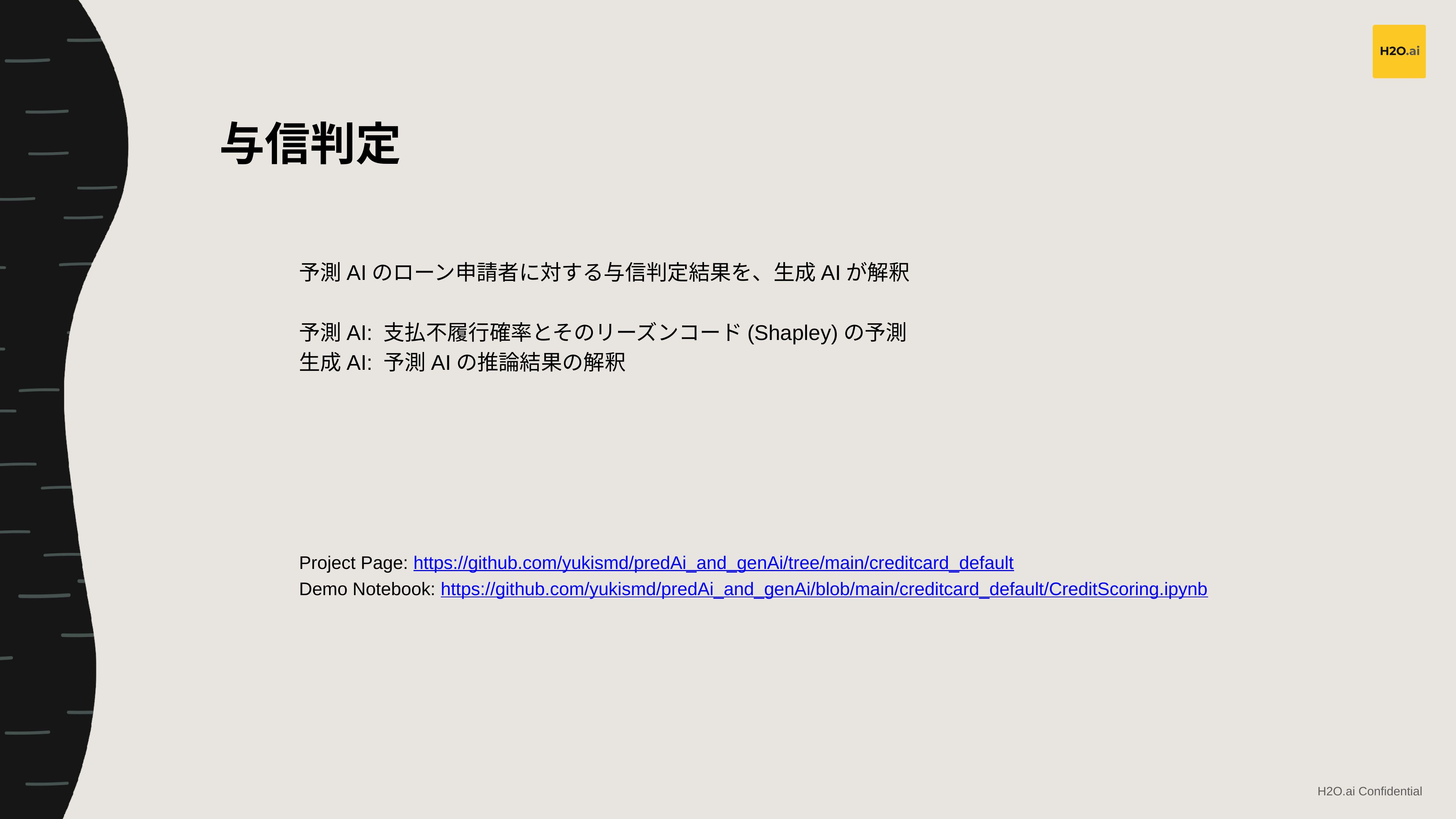

与信判定
予測AIのローン申請者に対する与信判定結果を、生成AIが解釈

予測AI: 支払不履行確率とそのリーズンコード(Shapley)の予測
生成AI: 予測AIの推論結果の解釈
Project Page: https://github.com/yukismd/predAi_and_genAi/tree/main/creditcard_default
Demo Notebook: https://github.com/yukismd/predAi_and_genAi/blob/main/creditcard_default/CreditScoring.ipynb